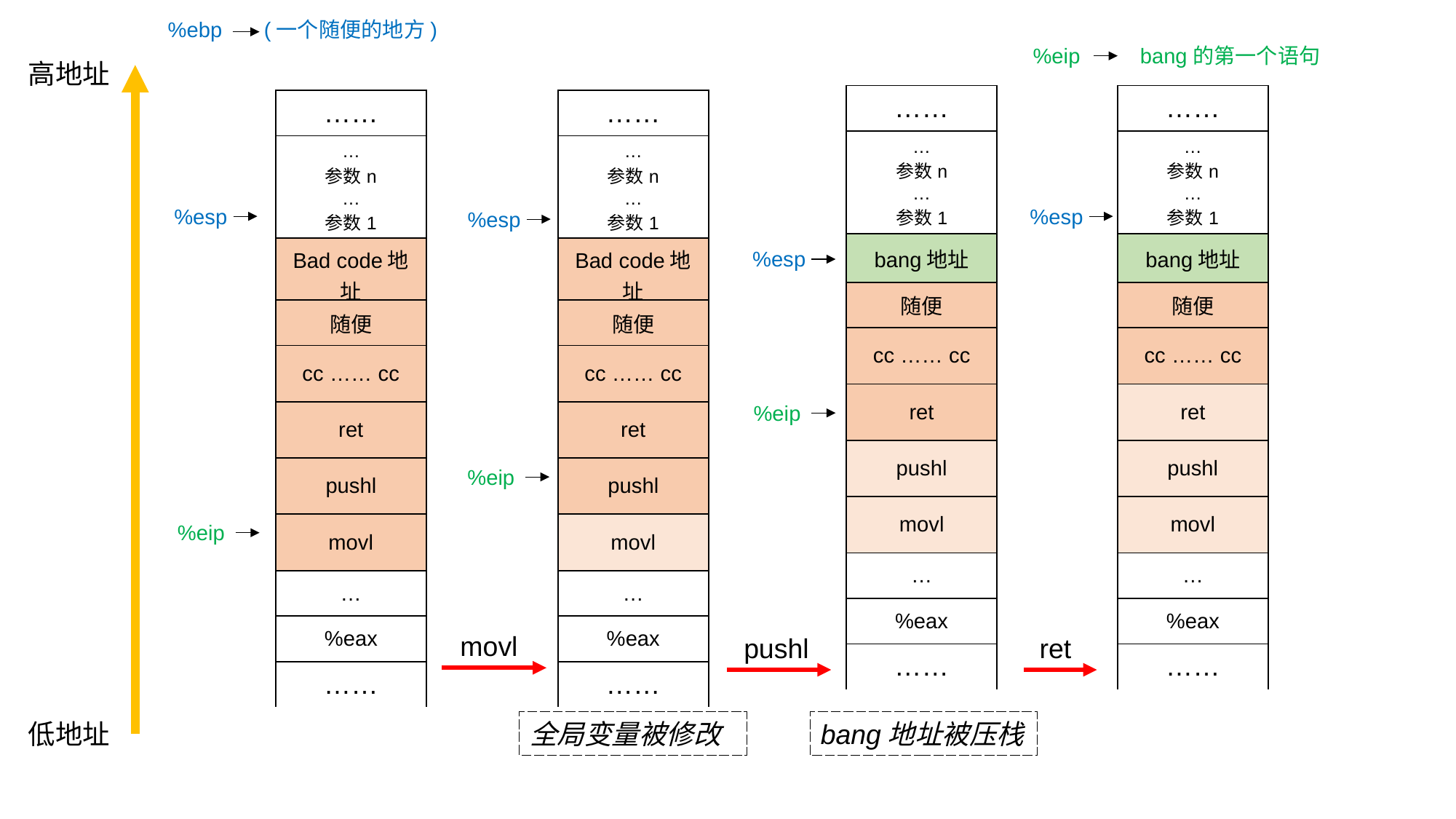

%ebp       (一个随便的地方)
%eip          bang的第一个语句
高地址
低地址
| …… |
| --- |
| … 参数n … 参数1 |
| bang地址 |
| 随便 |
| cc …… cc |
| ret |
| pushl |
| movl |
| … |
| %eax |
| …… |
| …… |
| --- |
| … 参数n … 参数1 |
| bang地址 |
| 随便 |
| cc …… cc |
| ret |
| pushl |
| movl |
| … |
| %eax |
| …… |
| …… |
| --- |
| … 参数n … 参数1 |
| Bad code地址 |
| 随便 |
| cc …… cc |
| ret |
| pushl |
| movl |
| … |
| %eax |
| …… |
| …… |
| --- |
| … 参数n … 参数1 |
| Bad code地址 |
| 随便 |
| cc …… cc |
| ret |
| pushl |
| movl |
| … |
| %eax |
| …… |
%esp
%esp
%esp
%esp
%eip
%eip
%eip
movl
pushl
ret
全局变量被修改
bang地址被压栈